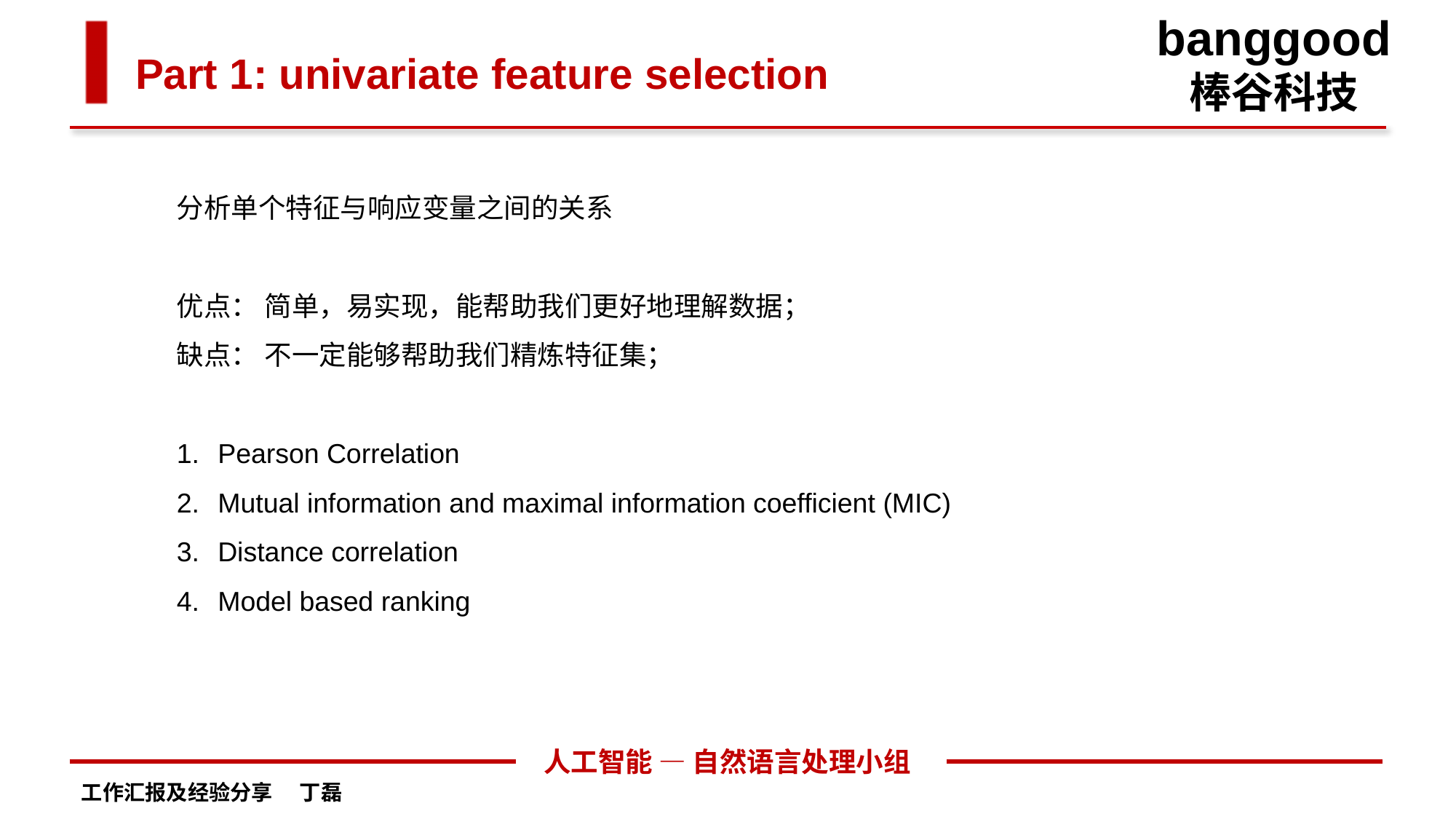

banggood
棒谷科技

Part 1: univariate feature selection
分析单个特征与响应变量之间的关系

优点： 简单，易实现，能帮助我们更好地理解数据；
缺点： 不一定能够帮助我们精炼特征集；

Pearson Correlation
Mutual information and maximal information coefficient (MIC)
Distance correlation
Model based ranking
人工智能 — 自然语言处理小组
工作汇报及经验分享	丁磊